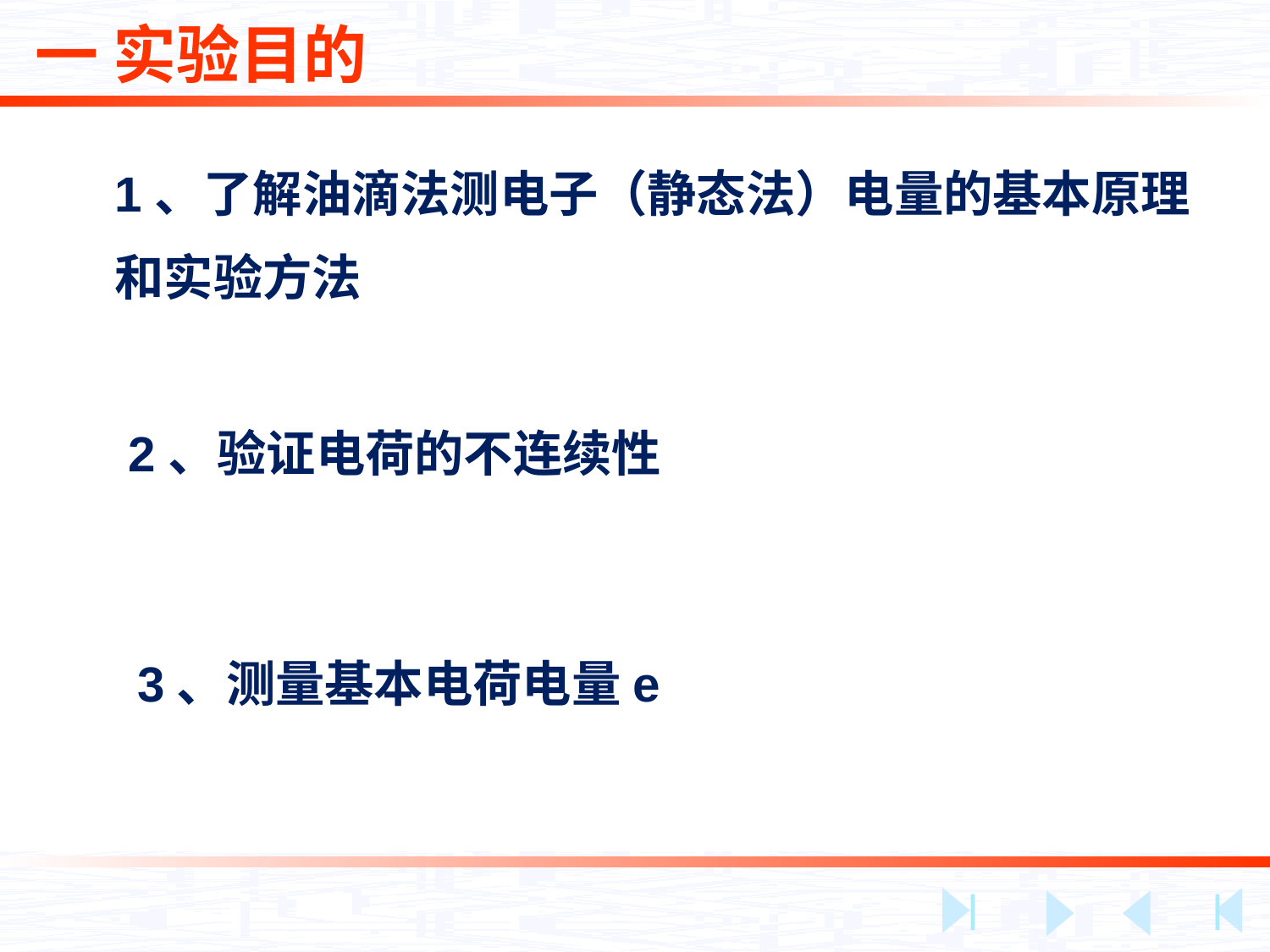

一 实验目的
1、了解油滴法测电子（静态法）电量的基本原理
和实验方法
2、验证电荷的不连续性
3、测量基本电荷电量e